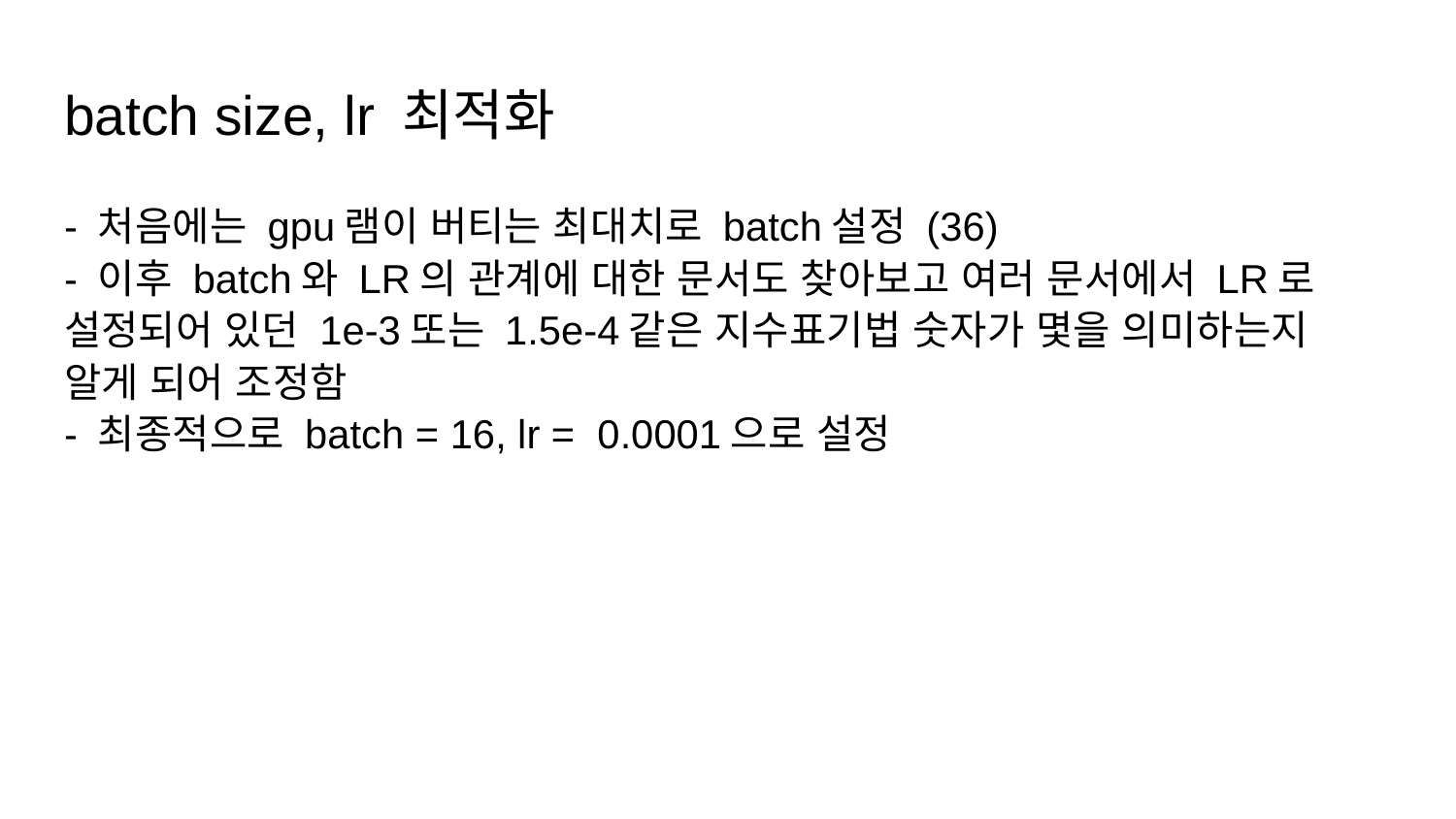

# batch size, lr 최적화
- 처음에는 gpu램이 버티는 최대치로 batch설정 (36)
- 이후 batch와 LR의 관계에 대한 문서도 찾아보고 여러 문서에서 LR로 설정되어 있던 1e-3또는 1.5e-4같은 지수표기법 숫자가 몇을 의미하는지 알게 되어 조정함
- 최종적으로 batch = 16, lr =  0.0001으로 설정